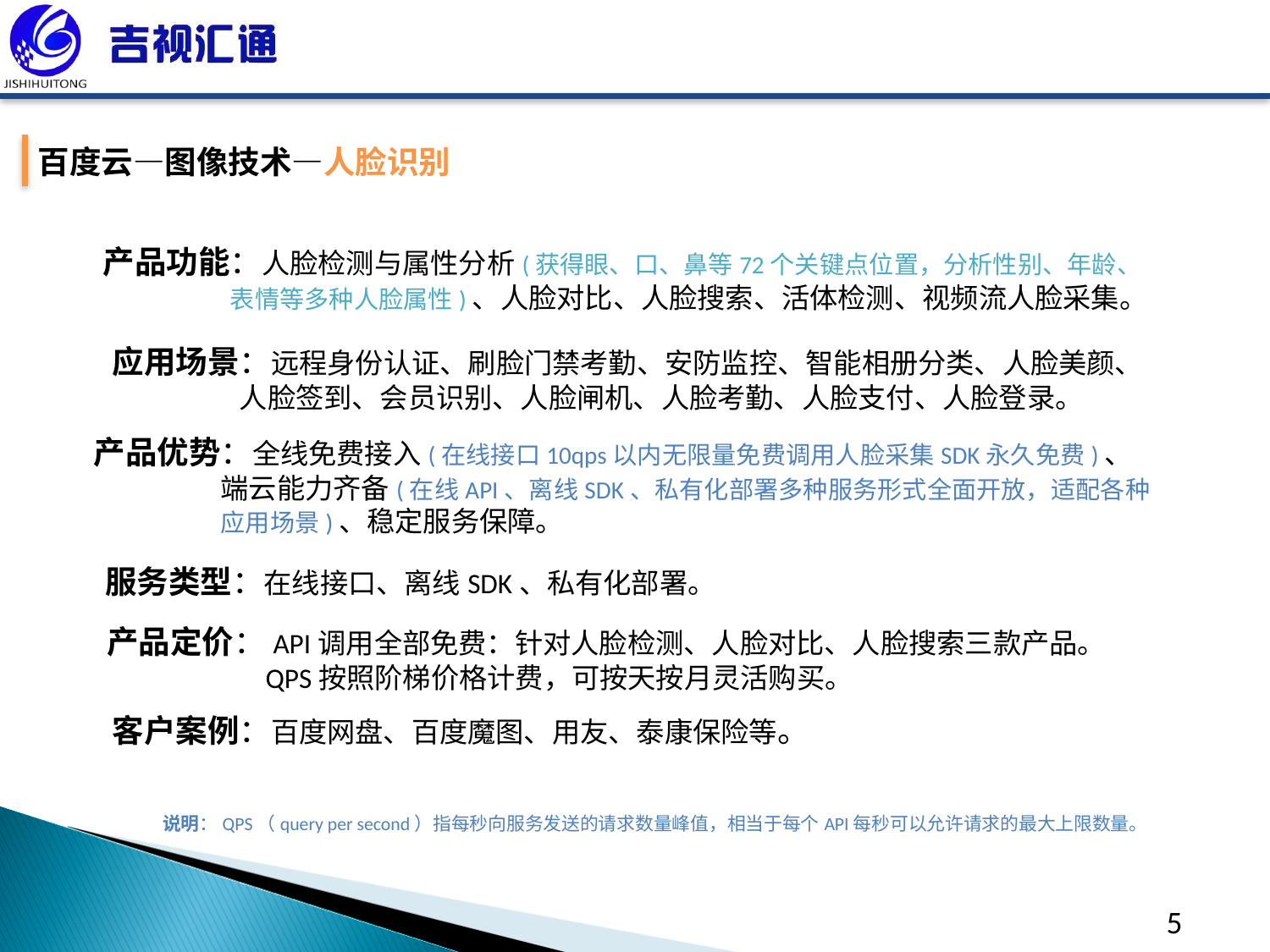

百度云—图像技术—人脸识别
产品功能：人脸检测与属性分析(获得眼、口、鼻等72个关键点位置，分析性别、年龄、
	表情等多种人脸属性)、人脸对比、人脸搜索、活体检测、视频流人脸采集。
应用场景：远程身份认证、刷脸门禁考勤、安防监控、智能相册分类、人脸美颜、
	人脸签到、会员识别、人脸闸机、人脸考勤、人脸支付、人脸登录。
产品优势：全线免费接入(在线接口10qps以内无限量免费调用人脸采集SDK永久免费)、
	端云能力齐备(在线API、离线SDK、私有化部署多种服务形式全面开放，适配各种
	应用场景)、稳定服务保障。
服务类型：在线接口、离线SDK、私有化部署。
产品定价：API调用全部免费：针对人脸检测、人脸对比、人脸搜索三款产品。
	     QPS按照阶梯价格计费，可按天按月灵活购买。
客户案例：百度网盘、百度魔图、用友、泰康保险等。
说明：QPS（query per second）指每秒向服务发送的请求数量峰值，相当于每个API每秒可以允许请求的最大上限数量。
5